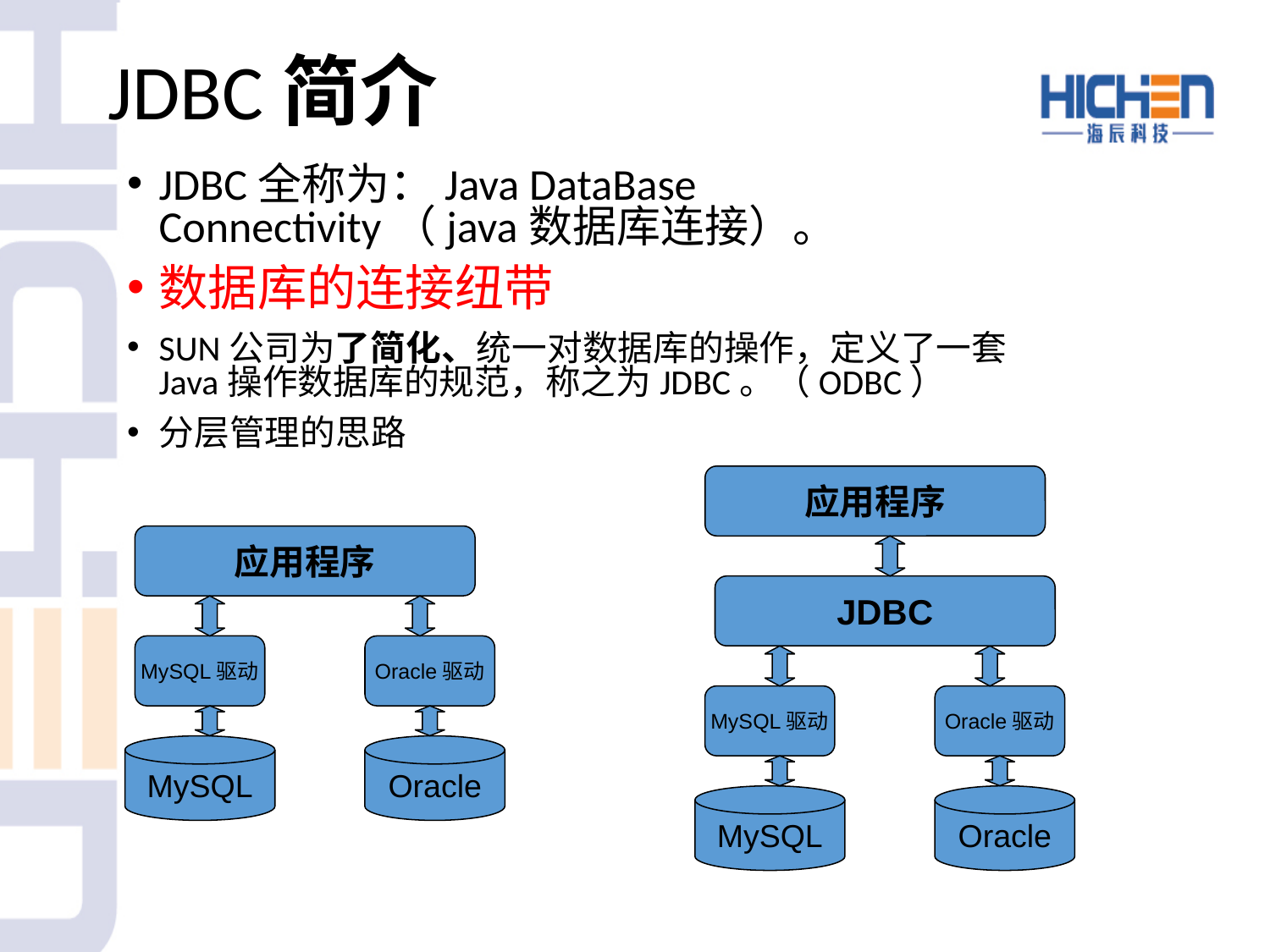

# JDBC简介
JDBC全称为：Java DataBase Connectivity（java数据库连接）。
数据库的连接纽带
SUN公司为了简化、统一对数据库的操作，定义了一套Java操作数据库的规范，称之为JDBC。（ODBC）
分层管理的思路

应用程序
应用程序

JDBC

MySQL驱动
Oracle驱动

MySQL驱动
Oracle驱动

MySQL
Oracle

MySQL
Oracle